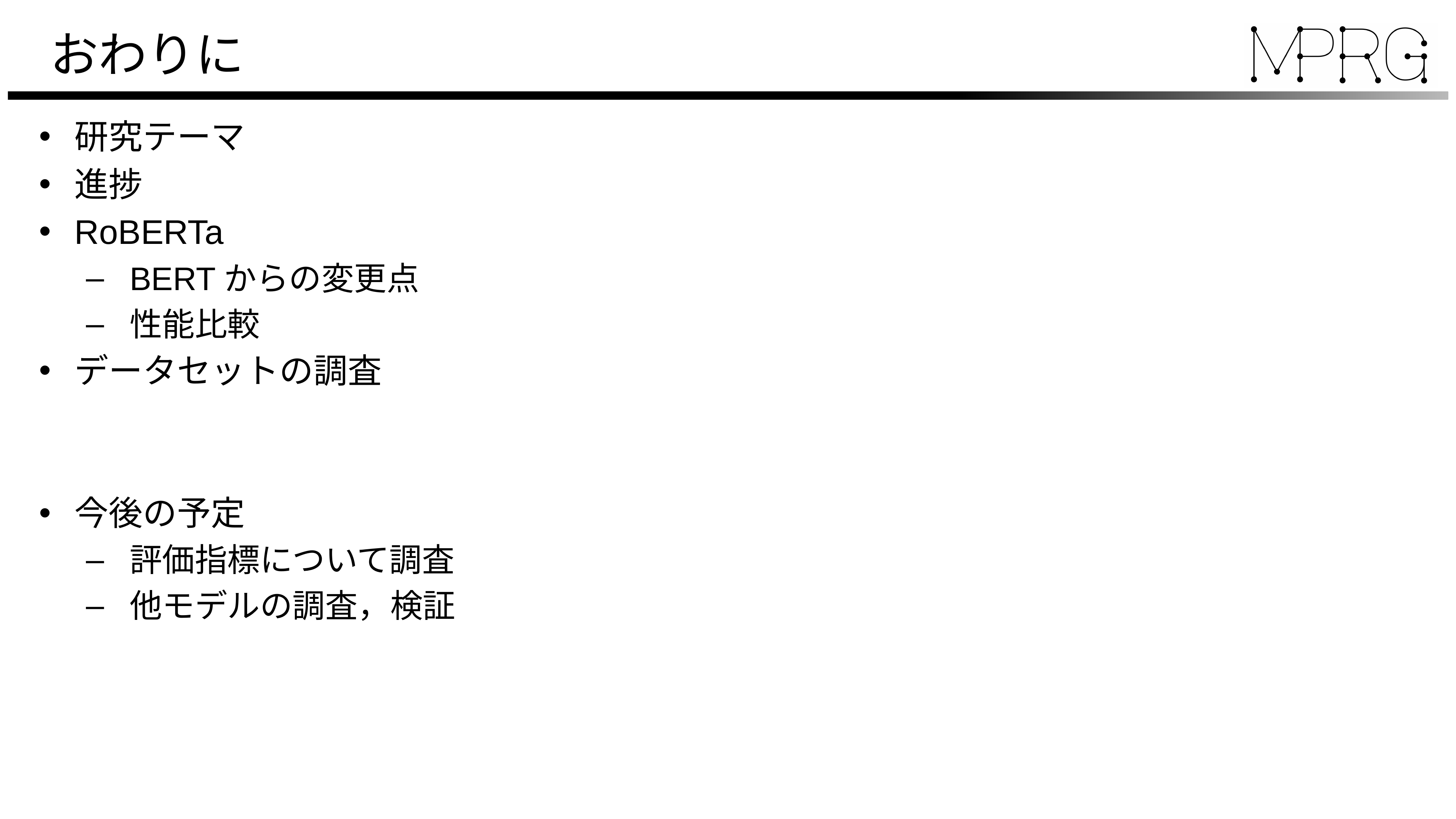

# おわりに
研究テーマ
進捗
RoBERTa
BERTからの変更点
性能比較
データセットの調査

今後の予定
評価指標について調査
他モデルの調査，検証